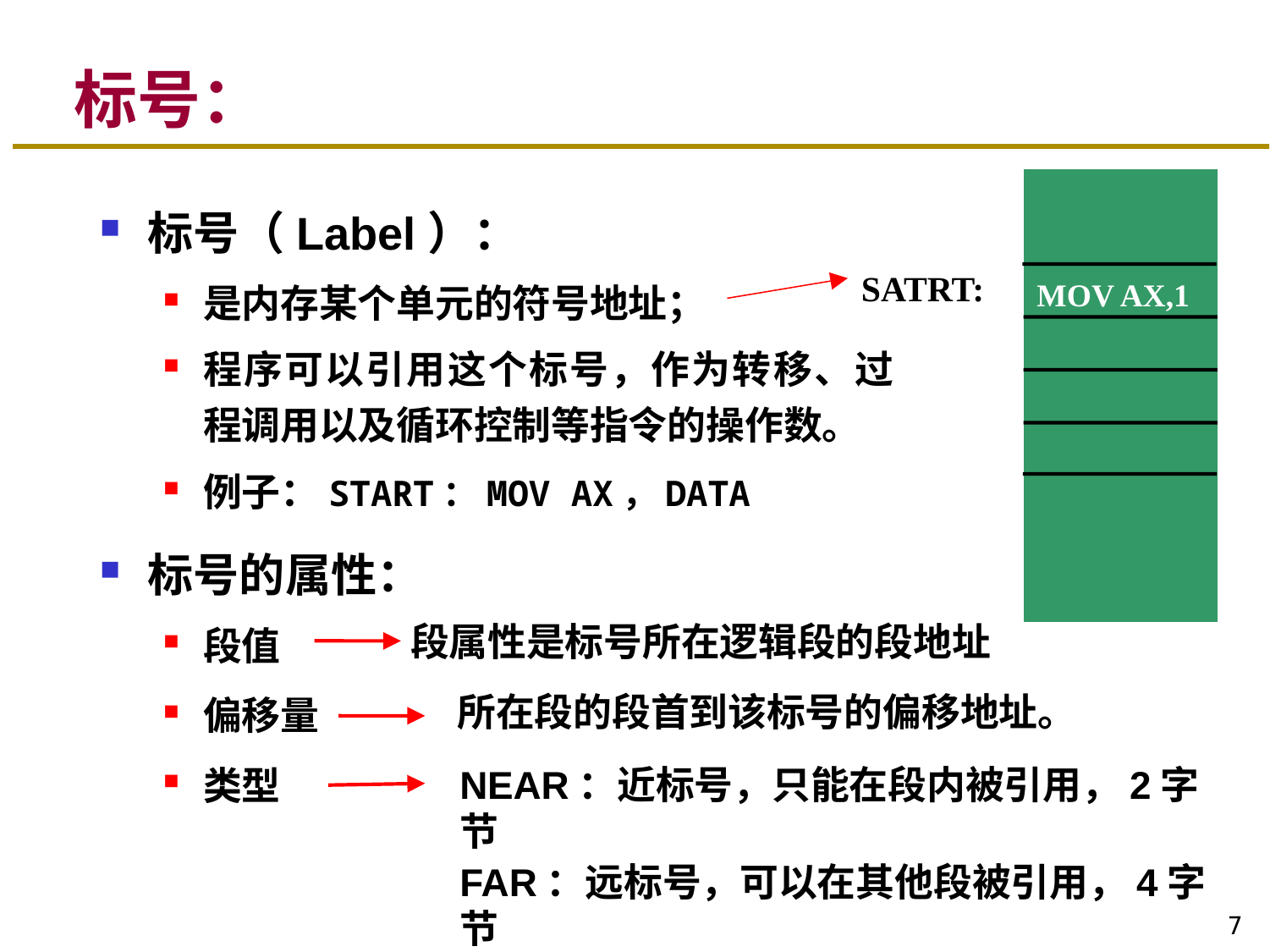

# 标号：

SATRT:

MOV AX,1

标号（Label）：
是内存某个单元的符号地址；
程序可以引用这个标号，作为转移、过程调用以及循环控制等指令的操作数。
例子：START：MOV AX，DATA
标号的属性：
段值
偏移量
类型
段属性是标号所在逻辑段的段地址

所在段的段首到该标号的偏移地址。

NEAR：近标号，只能在段内被引用，2字节
FAR：远标号，可以在其他段被引用，4字节

7